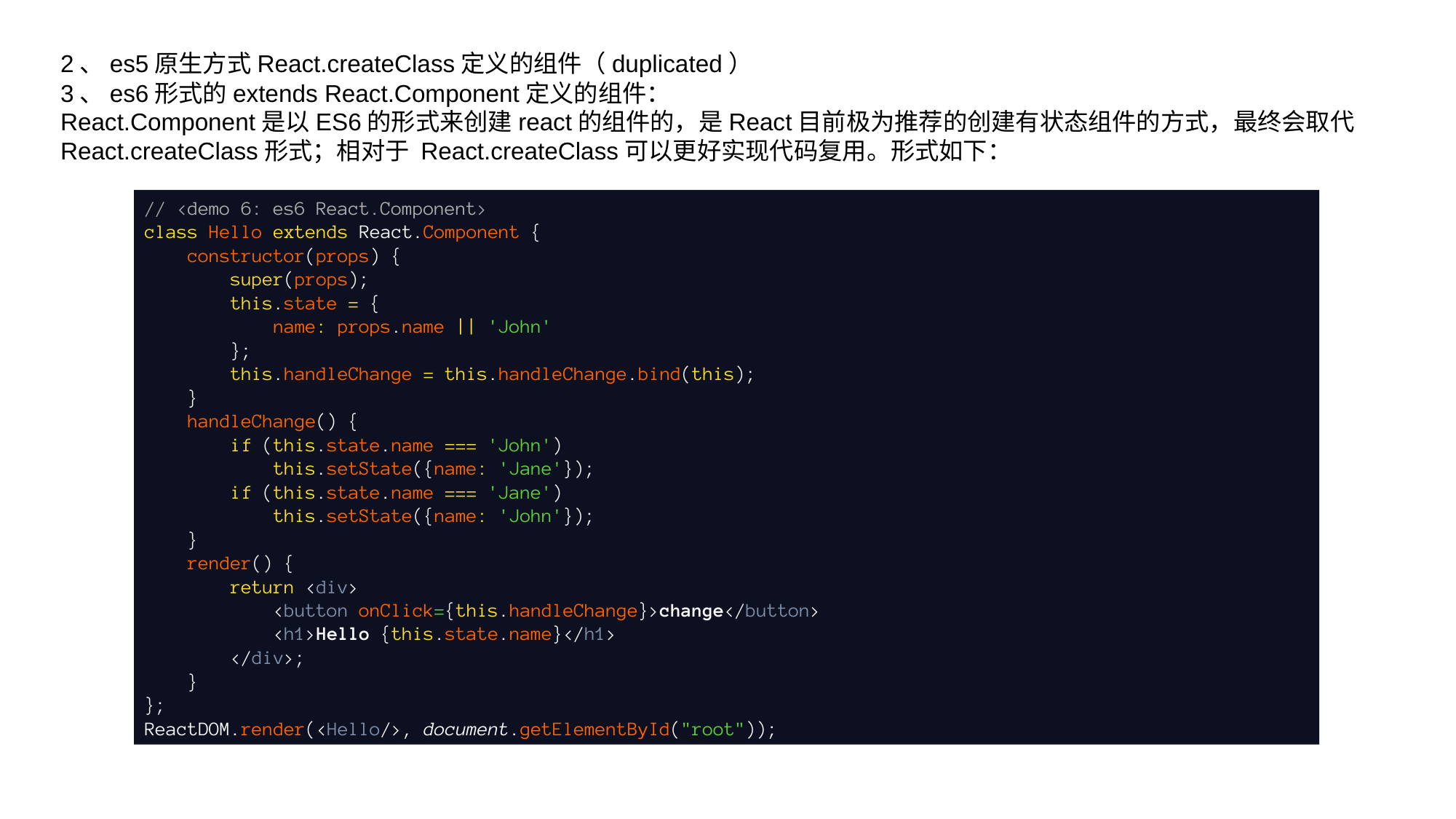

2、es5原生方式React.createClass定义的组件（duplicated）
3、es6形式的extends React.Component定义的组件：
React.Component是以ES6的形式来创建react的组件的，是React目前极为推荐的创建有状态组件的方式，最终会取代React.createClass形式；相对于 React.createClass可以更好实现代码复用。形式如下：

// <demo 6: es6 React.Component>
class Hello extends React.Component {
    constructor(props) {
        super(props);
        this.state = {
            name: props.name || 'John'
        };
        this.handleChange = this.handleChange.bind(this);
    }
    handleChange() {
        if (this.state.name === 'John')
            this.setState({name: 'Jane'});
        if (this.state.name === 'Jane')
            this.setState({name: 'John'});
    }
    render() {
        return <div>
            <button onClick={this.handleChange}>change</button>
            <h1>Hello {this.state.name}</h1>
        </div>;
    }
};
ReactDOM.render(<Hello/>, document.getElementById("root"));